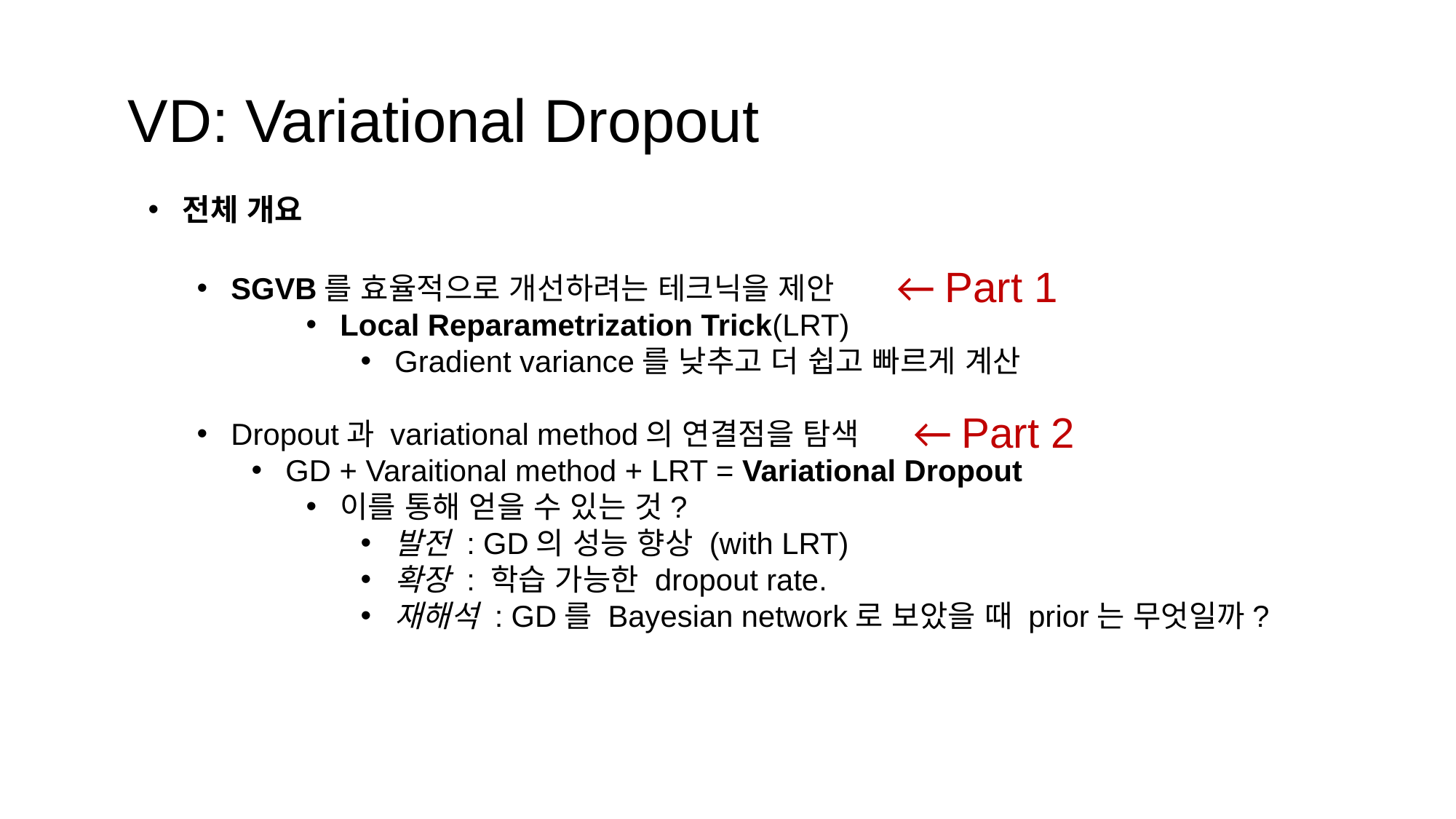

# VD: Variational Dropout
전체 개요
← Part 1
SGVB를 효율적으로 개선하려는 테크닉을 제안
Local Reparametrization Trick(LRT)
Gradient variance를 낮추고 더 쉽고 빠르게 계산

Dropout과 variational method의 연결점을 탐색
GD + Varaitional method + LRT = Variational Dropout
이를 통해 얻을 수 있는 것?
발전 : GD의 성능 향상 (with LRT)
확장 : 학습 가능한 dropout rate.
재해석 : GD를 Bayesian network로 보았을 때 prior는 무엇일까?

← Part 2